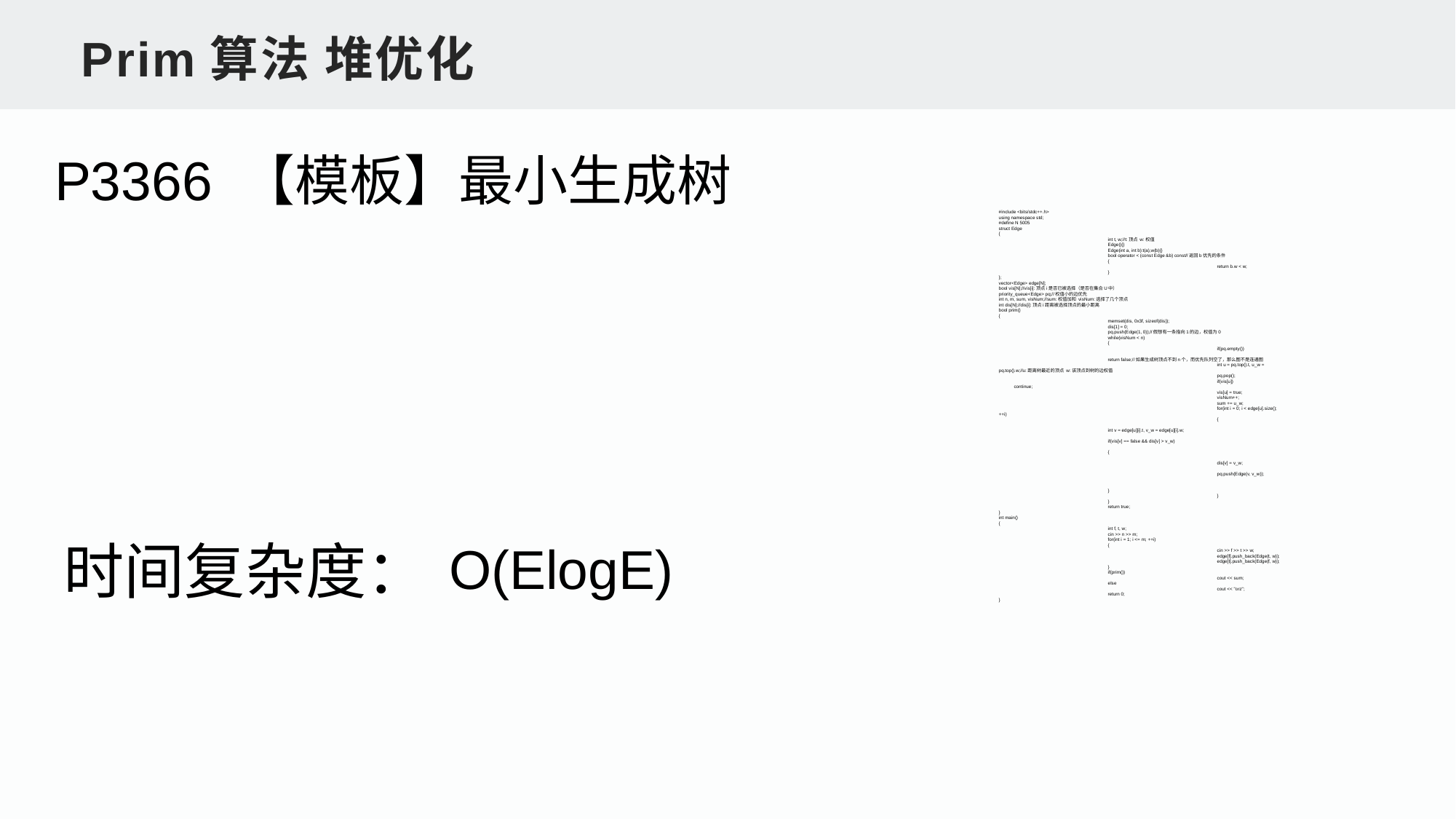

Prim算法 堆优化
P3366 【模板】最小生成树
#include <bits/stdc++.h>
using namespace std;
#define N 5005
struct Edge
{
	int t, w;//t:顶点 w:权值
	Edge(){}
	Edge(int a, int b):t(a),w(b){}
	bool operator < (const Edge &b) const//返回b优先的条件
	{
		return b.w < w;
	}
};
vector<Edge> edge[N];
bool vis[N];//vis[i]:顶点i是否已被选择（是否在集合U中）
priority_queue<Edge> pq;//权值小的边优先
int n, m, sum, visNum;//sum:权值加和 visNum:选择了几个顶点
int dis[N];//dis[i]:顶点i距离被选择顶点的最小距离
bool prim()
{
	memset(dis, 0x3f, sizeof(dis));
	dis[1] = 0;
	pq.push(Edge(1, 0));//假想有一条指向1的边，权值为0
	while(visNum < n)
	{
		if(pq.empty())
			return false;//如果生成树顶点不到n个，而优先队列空了，那么图不是连通图
		int u = pq.top().t, u_w = pq.top().w;//u:距离树最近的顶点 w:该顶点到树的边权值
		pq.pop();
		if(vis[u])
            continue;
		vis[u] = true;
		visNum++;
		sum += u_w;
		for(int i = 0; i < edge[u].size(); ++i)
		{
			int v = edge[u][i].t, v_w = edge[u][i].w;
			if(vis[v] == false && dis[v] > v_w)
			{
				dis[v] = v_w;
				pq.push(Edge(v, v_w));
			}
		}
	}
	return true;
}
int main()
{
	int f, t, w;
	cin >> n >> m;
	for(int i = 1; i <= m; ++i)
	{
		cin >> f >> t >> w;
		edge[f].push_back(Edge(t, w));
		edge[t].push_back(Edge(f, w));
	}
	if(prim())
		cout << sum;
	else
		cout << "orz";
	return 0;
}
时间复杂度：
O(ElogE)
24